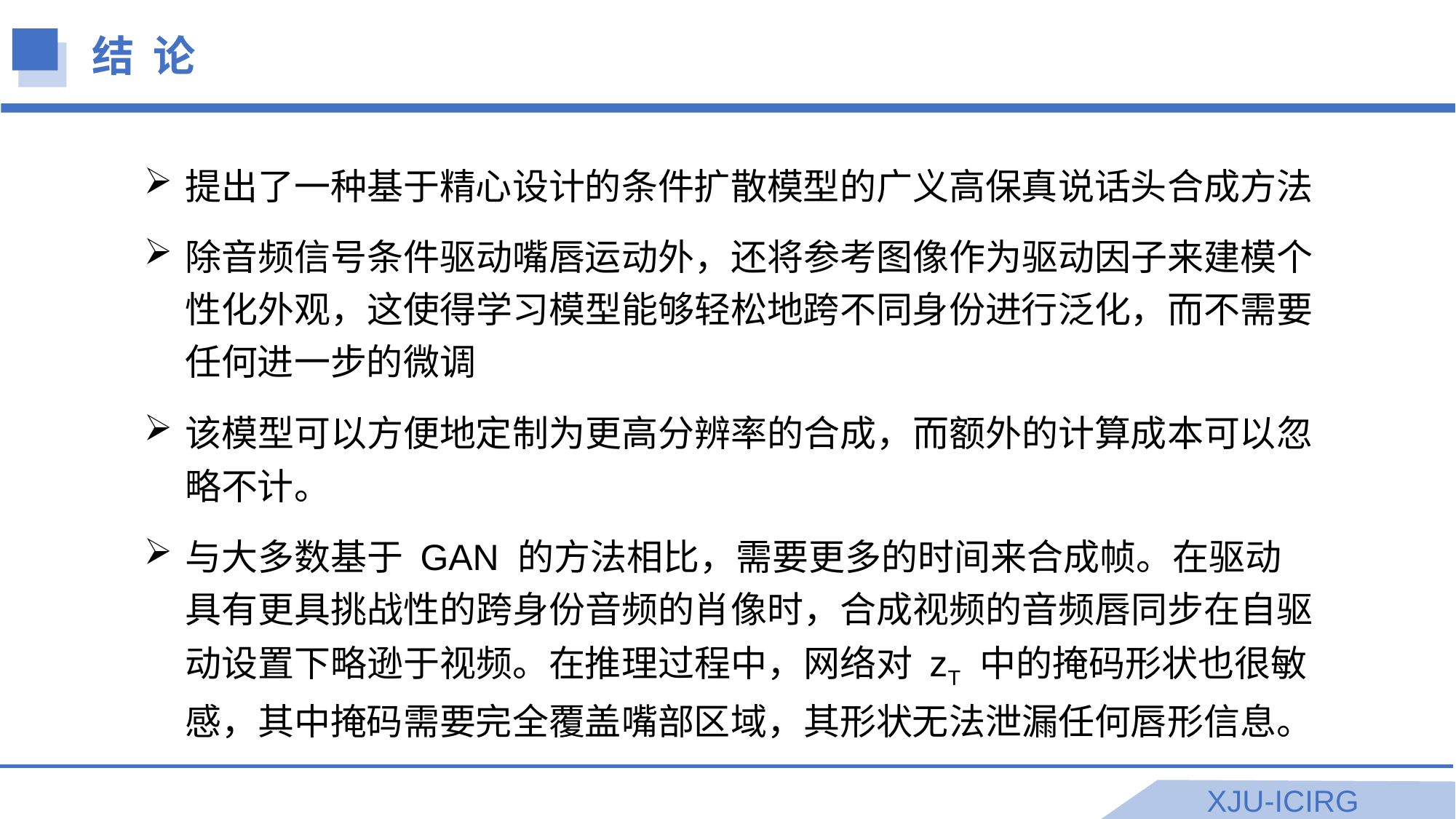

结  论

提出了一种基于精心设计的条件扩散模型的广义高保真说话头合成方法
除音频信号条件驱动嘴唇运动外，还将参考图像作为驱动因子来建模个性化外观，这使得学习模型能够轻松地跨不同身份进行泛化，而不需要任何进一步的微调
该模型可以方便地定制为更高分辨率的合成，而额外的计算成本可以忽略不计。
与大多数基于 GAN 的方法相比，需要更多的时间来合成帧。在驱动具有更具挑战性的跨身份音频的肖像时，合成视频的音频唇同步在自驱动设置下略逊于视频。在推理过程中，网络对 zT 中的掩码形状也很敏感，其中掩码需要完全覆盖嘴部区域，其形状无法泄漏任何唇形信息。
XJU-ICIRG